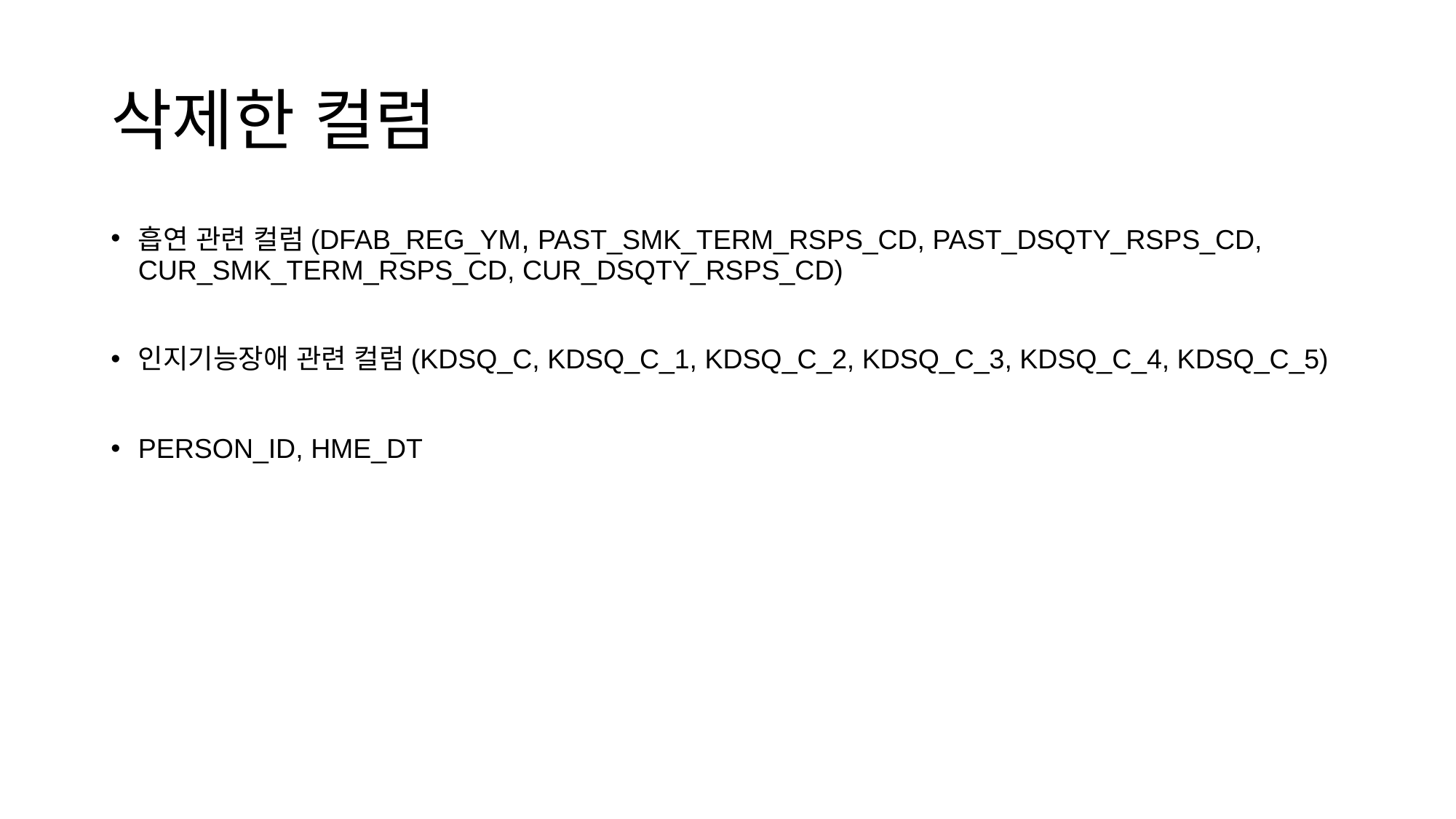

# 삭제한 컬럼
흡연 관련 컬럼(DFAB_REG_YM, PAST_SMK_TERM_RSPS_CD, PAST_DSQTY_RSPS_CD, CUR_SMK_TERM_RSPS_CD, CUR_DSQTY_RSPS_CD)

인지기능장애 관련 컬럼(KDSQ_C, KDSQ_C_1, KDSQ_C_2, KDSQ_C_3, KDSQ_C_4, KDSQ_C_5)

PERSON_ID, HME_DT